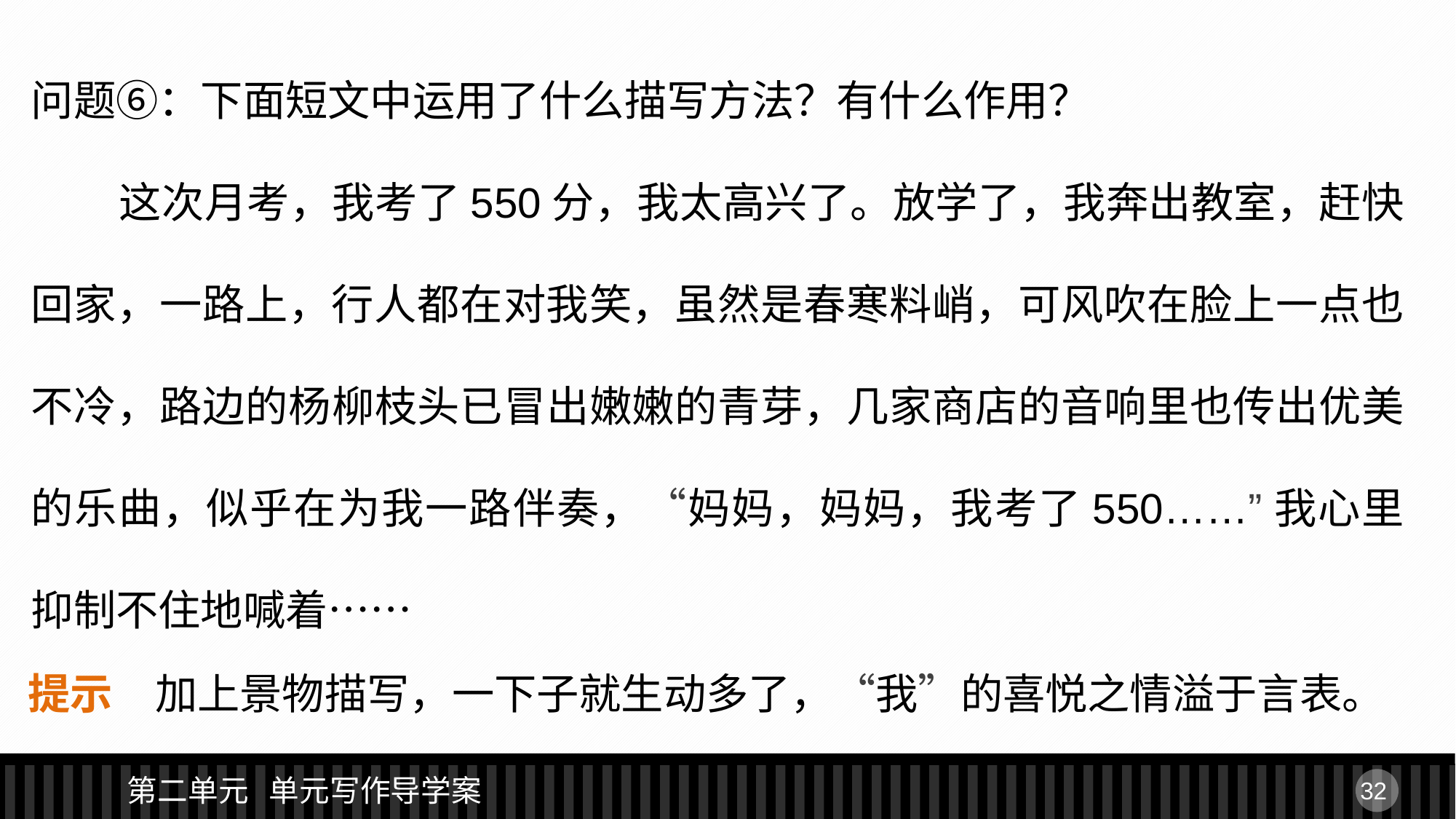

问题⑥：下面短文中运用了什么描写方法？有什么作用？
        这次月考，我考了550分，我太高兴了。放学了，我奔出教室，赶快回家，一路上，行人都在对我笑，虽然是春寒料峭，可风吹在脸上一点也不冷，路边的杨柳枝头已冒出嫩嫩的青芽，几家商店的音响里也传出优美的乐曲，似乎在为我一路伴奏，“妈妈，妈妈，我考了550……”我心里抑制不住地喊着……
提示　加上景物描写，一下子就生动多了，“我”的喜悦之情溢于言表。